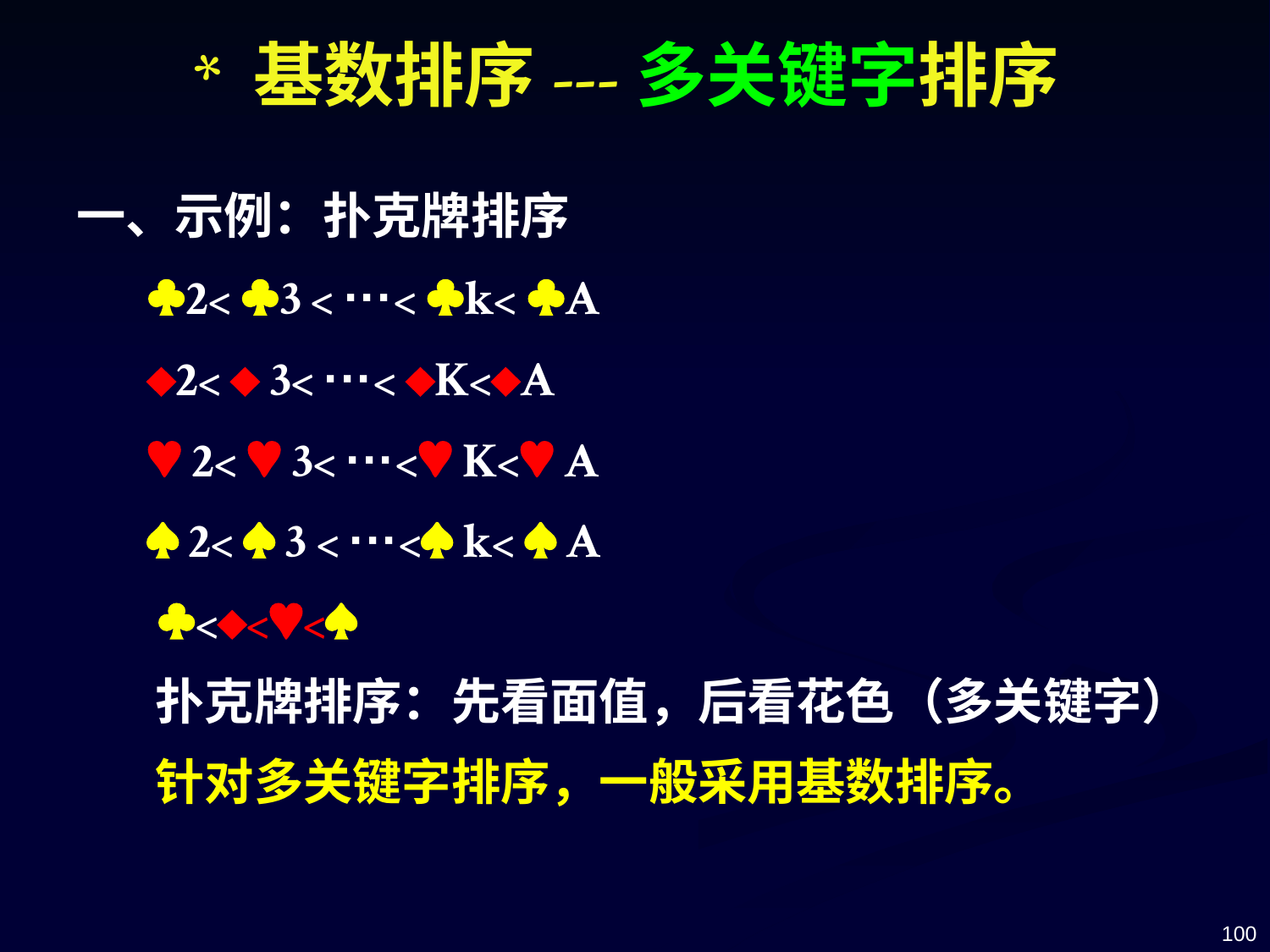

# * 基数排序---多关键字排序
一、示例：扑克牌排序
       ♣2< ♣3 < ···< ♣k< ♣A
       ♦2< ♦ 3< ···< ♦K<♦A
       ♥ 2< ♥ 3< ···<♥ K<♥ A
       ♠ 2< ♠ 3 < ···<♠ k< ♠ A
        ♣<♦<♥<♠
      扑克牌排序：先看面值，后看花色（多关键字）
      针对多关键字排序，一般采用基数排序。
100